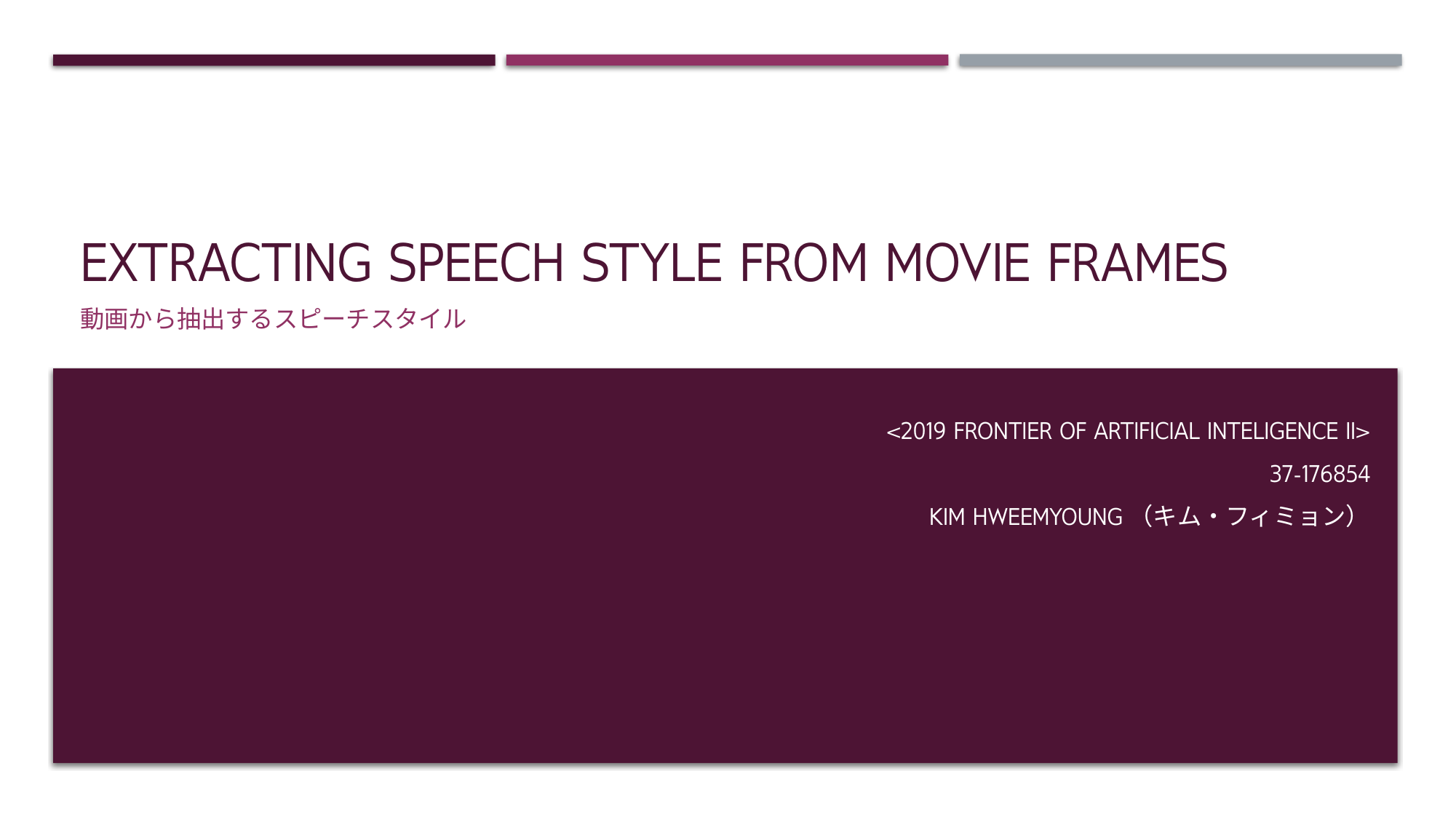

# Extracting speech style from Movie frames
動画から抽出するスピーチスタイル
<2019 Frontier of artificial inteligence II>
37-176854
Kim hweemyoung（キム・フィミョン）